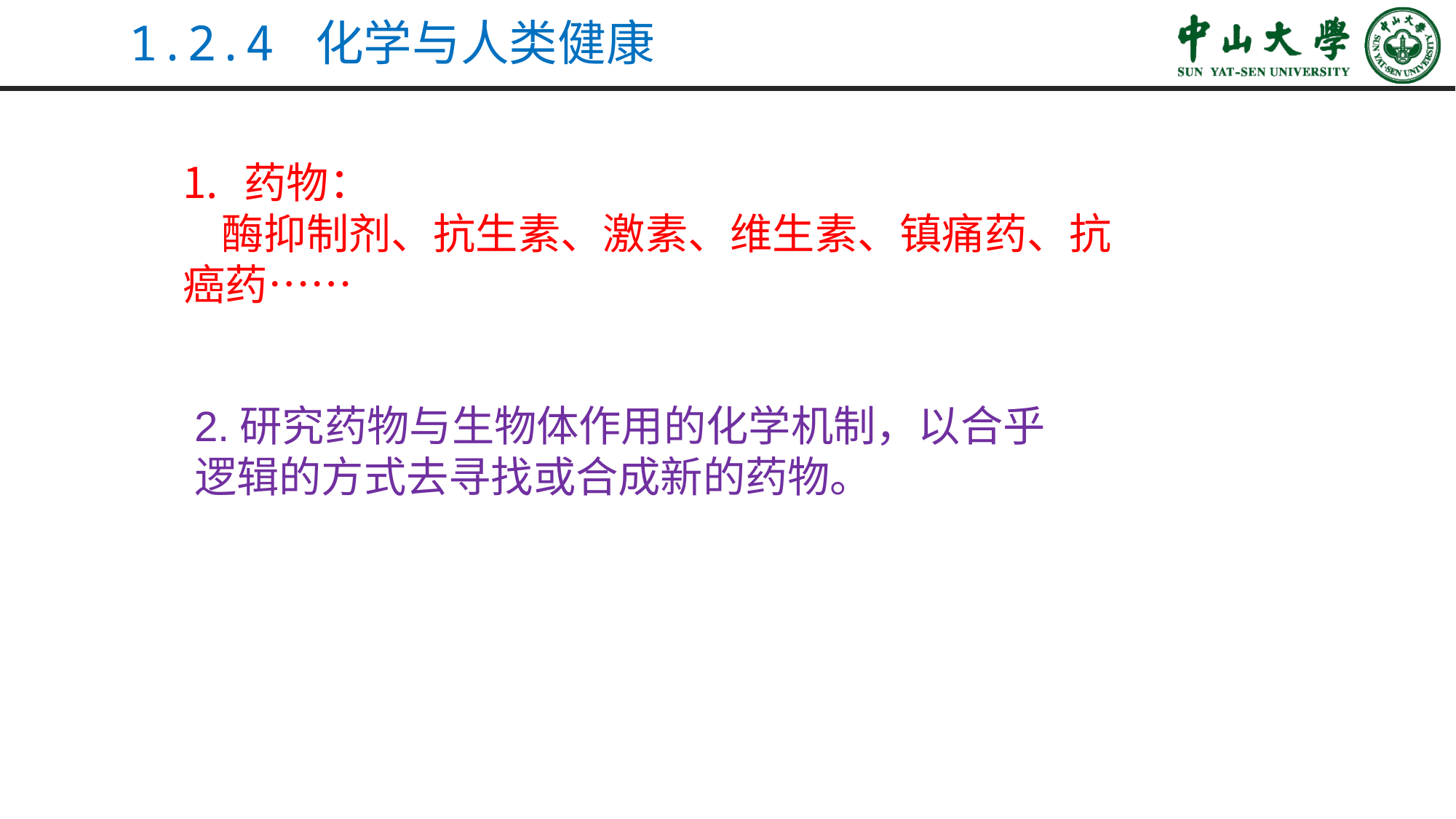

1.2.4 化学与人类健康
药物：
   酶抑制剂、抗生素、激素、维生素、镇痛药、抗癌药……
2.研究药物与生物体作用的化学机制，以合乎逻辑的方式去寻找或合成新的药物。